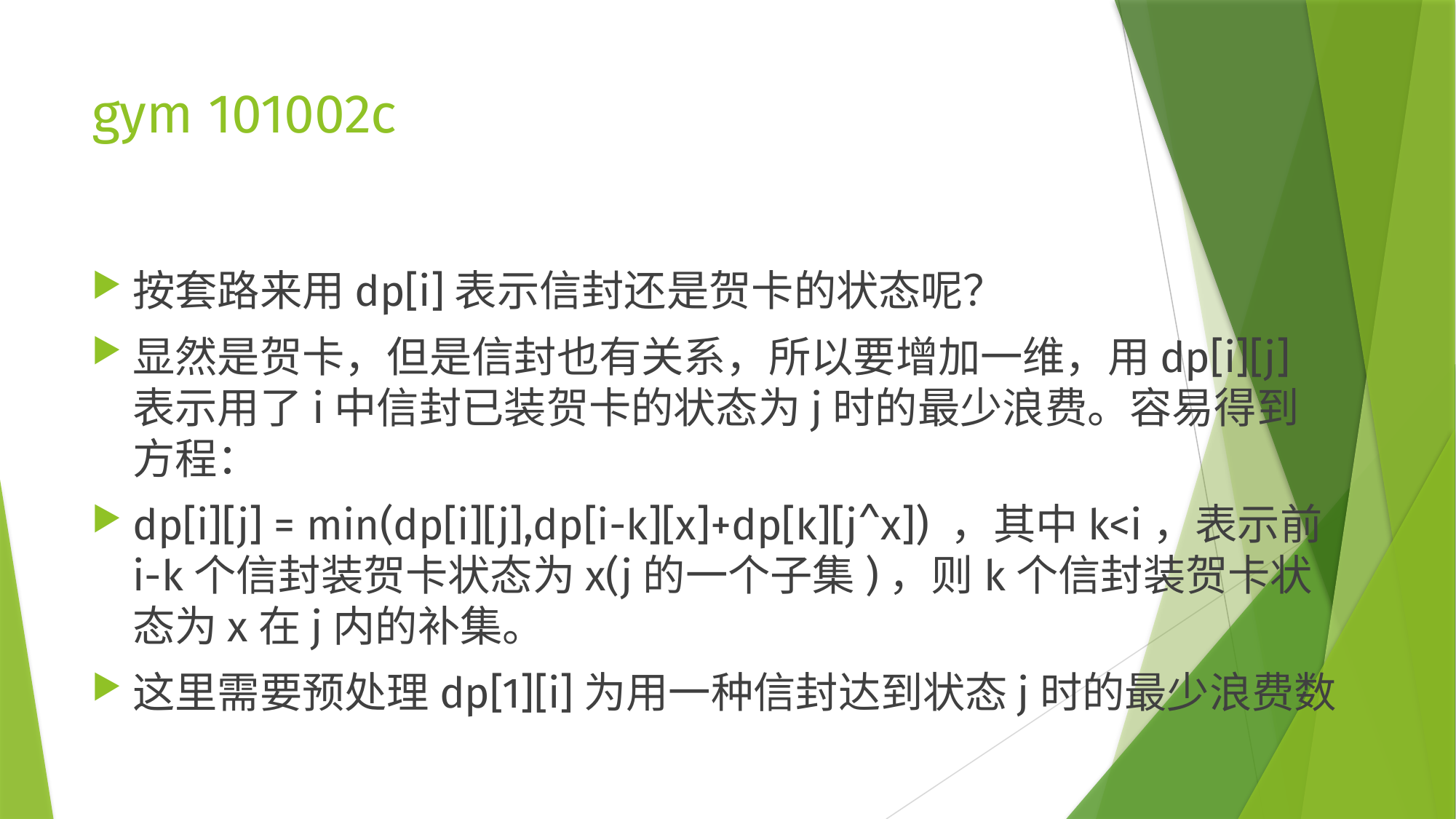

# gym 101002c
按套路来用dp[i]表示信封还是贺卡的状态呢？
显然是贺卡，但是信封也有关系，所以要增加一维，用dp[i][j]表示用了i中信封已装贺卡的状态为j时的最少浪费。容易得到方程：
dp[i][j] = min(dp[i][j],dp[i-k][x]+dp[k][j^x]) ，其中k<i，表示前i-k个信封装贺卡状态为x(j的一个子集)，则k个信封装贺卡状态为x在j内的补集。
这里需要预处理dp[1][i]为用一种信封达到状态j时的最少浪费数